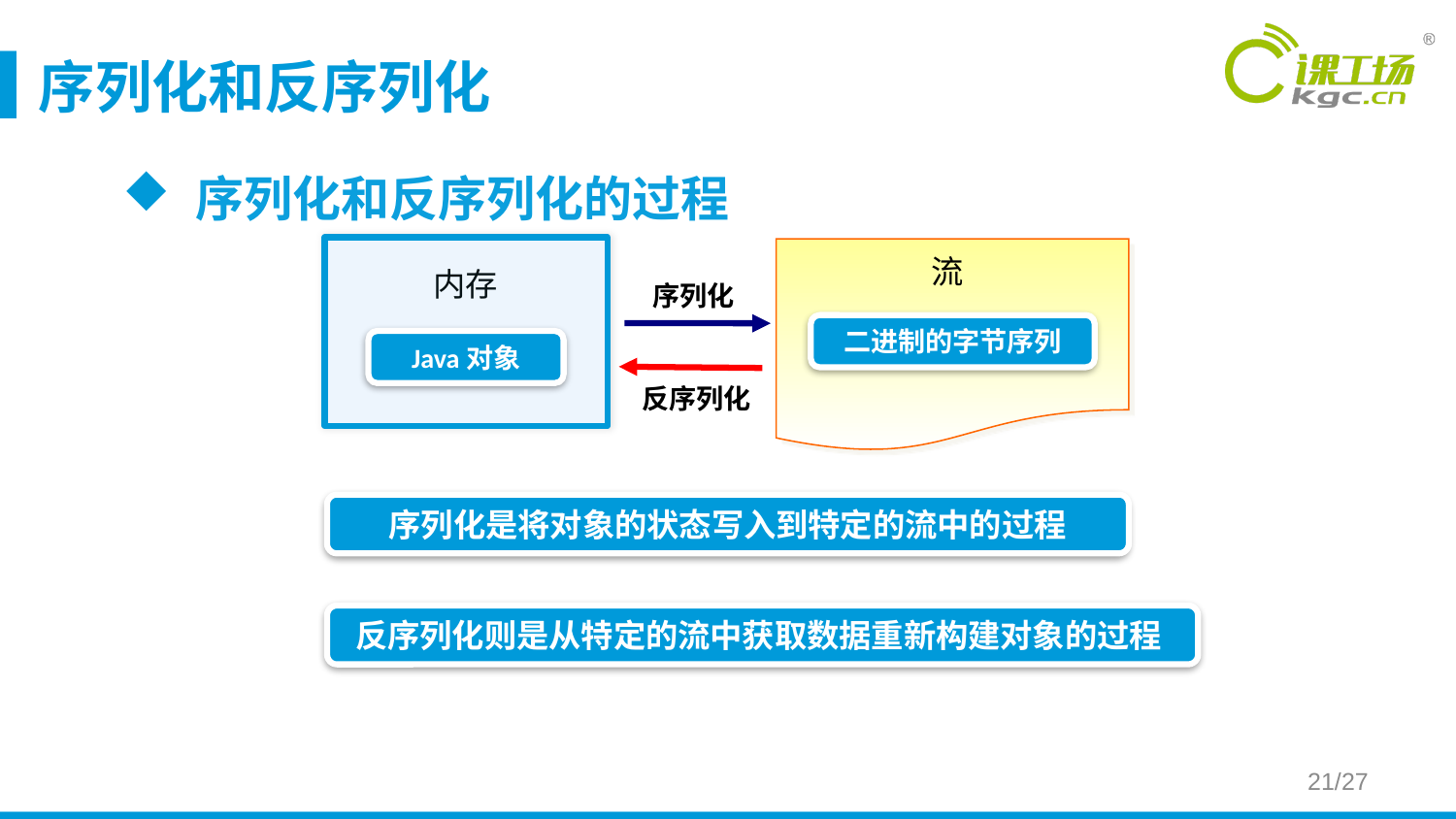

# 序列化和反序列化
序列化和反序列化的过程
内存

流
序列化
二进制的字节序列

Java对象

反序列化
序列化是将对象的状态写入到特定的流中的过程
反序列化则是从特定的流中获取数据重新构建对象的过程
21/27